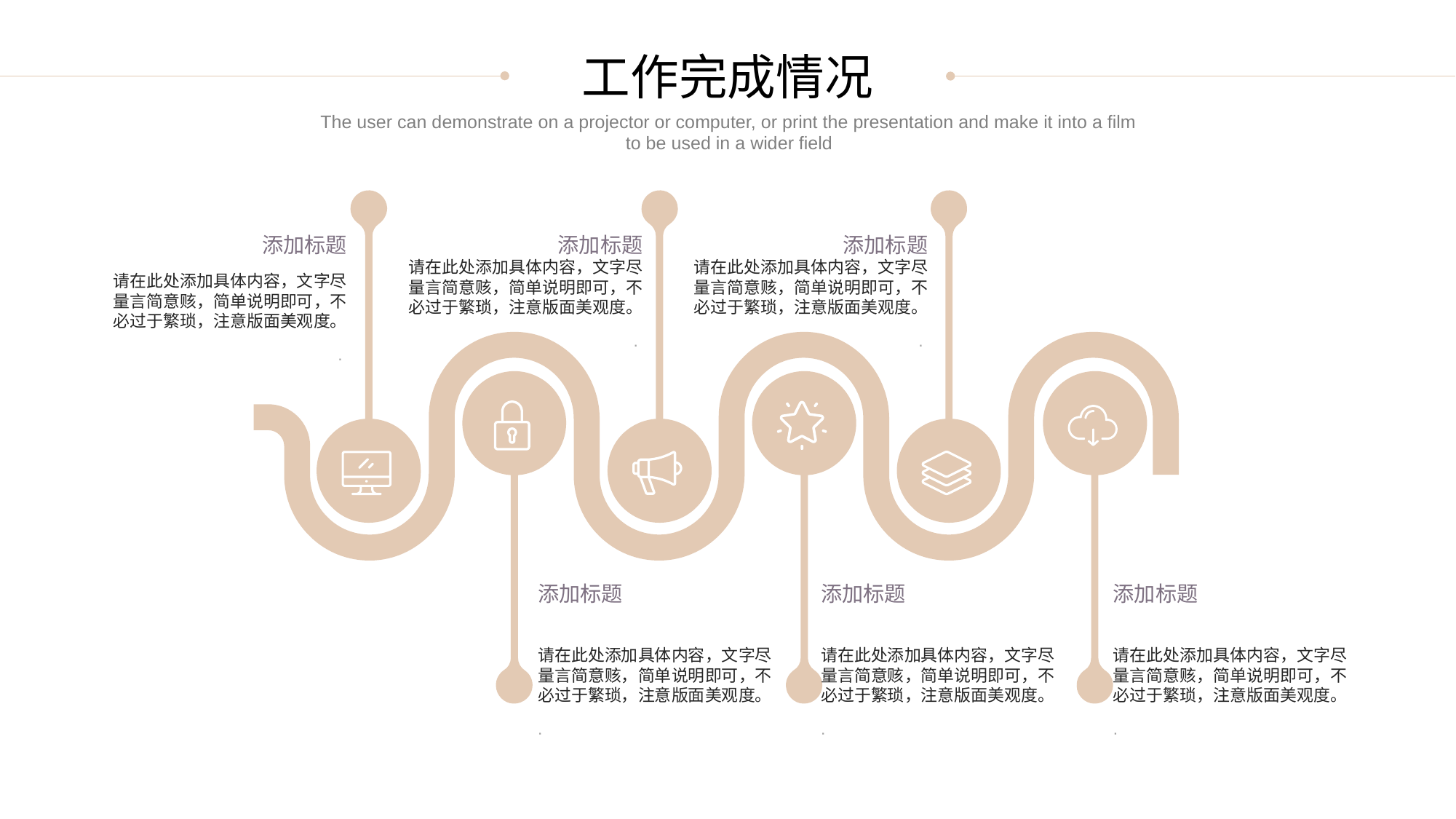

工作完成情况
The user can demonstrate on a projector or computer, or print the presentation and make it into a film to be used in a wider field
添加标题
请在此处添加具体内容，文字尽量言简意赅，简单说明即可，不必过于繁琐，注意版面美观度。
.
添加标题
请在此处添加具体内容，文字尽量言简意赅，简单说明即可，不必过于繁琐，注意版面美观度。
.
添加标题
请在此处添加具体内容，文字尽量言简意赅，简单说明即可，不必过于繁琐，注意版面美观度。
.

添加标题
请在此处添加具体内容，文字尽量言简意赅，简单说明即可，不必过于繁琐，注意版面美观度。
.
添加标题
请在此处添加具体内容，文字尽量言简意赅，简单说明即可，不必过于繁琐，注意版面美观度。
.
添加标题
请在此处添加具体内容，文字尽量言简意赅，简单说明即可，不必过于繁琐，注意版面美观度。
.